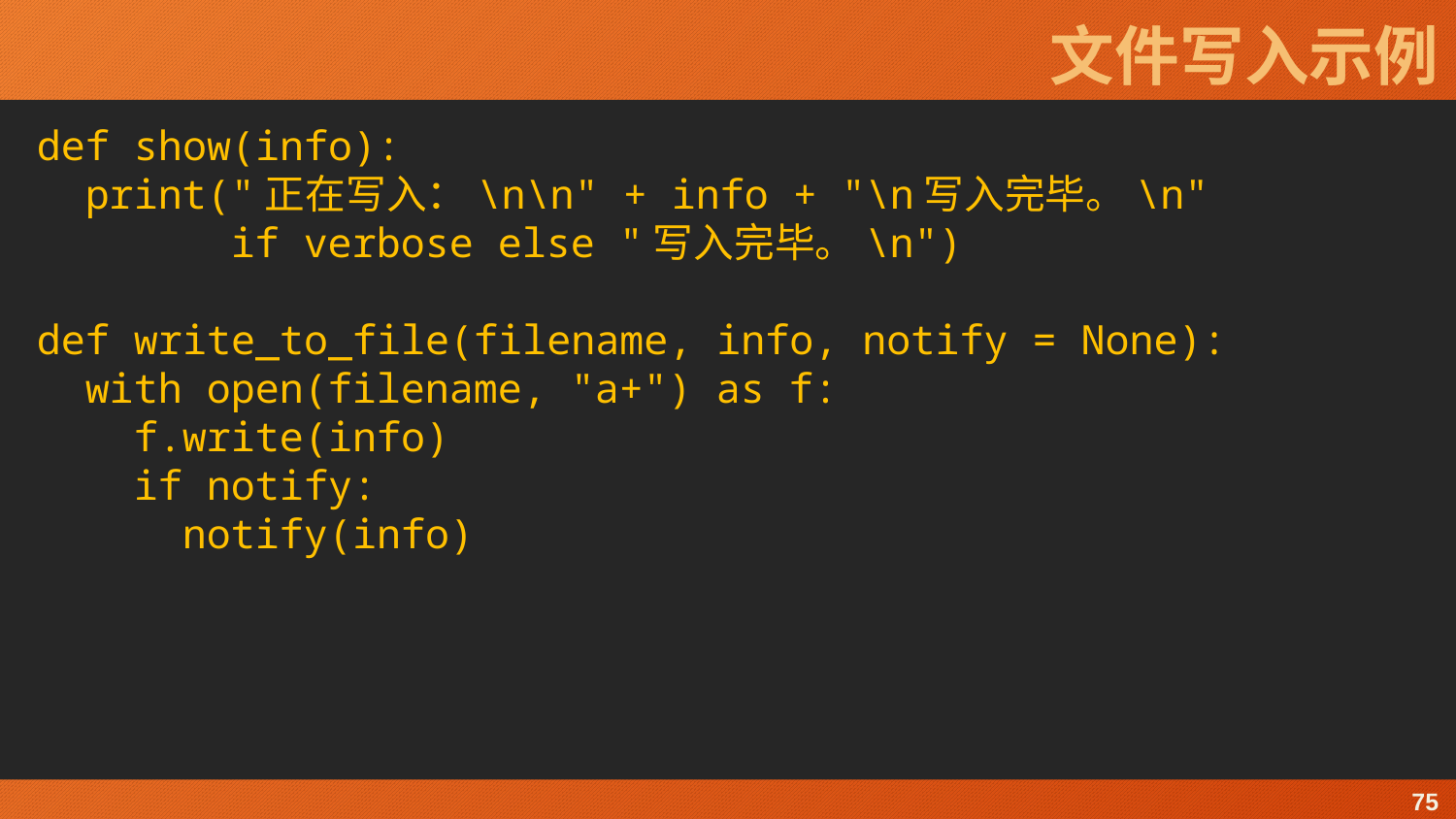

# 文件写入示例
def show(info):
  print("正在写入：\n\n" + info + "\n写入完毕。\n"
        if verbose else "写入完毕。\n")

def write_to_file(filename, info, notify = None):
  with open(filename, "a+") as f:
    f.write(info)
    if notify:
      notify(info)
75